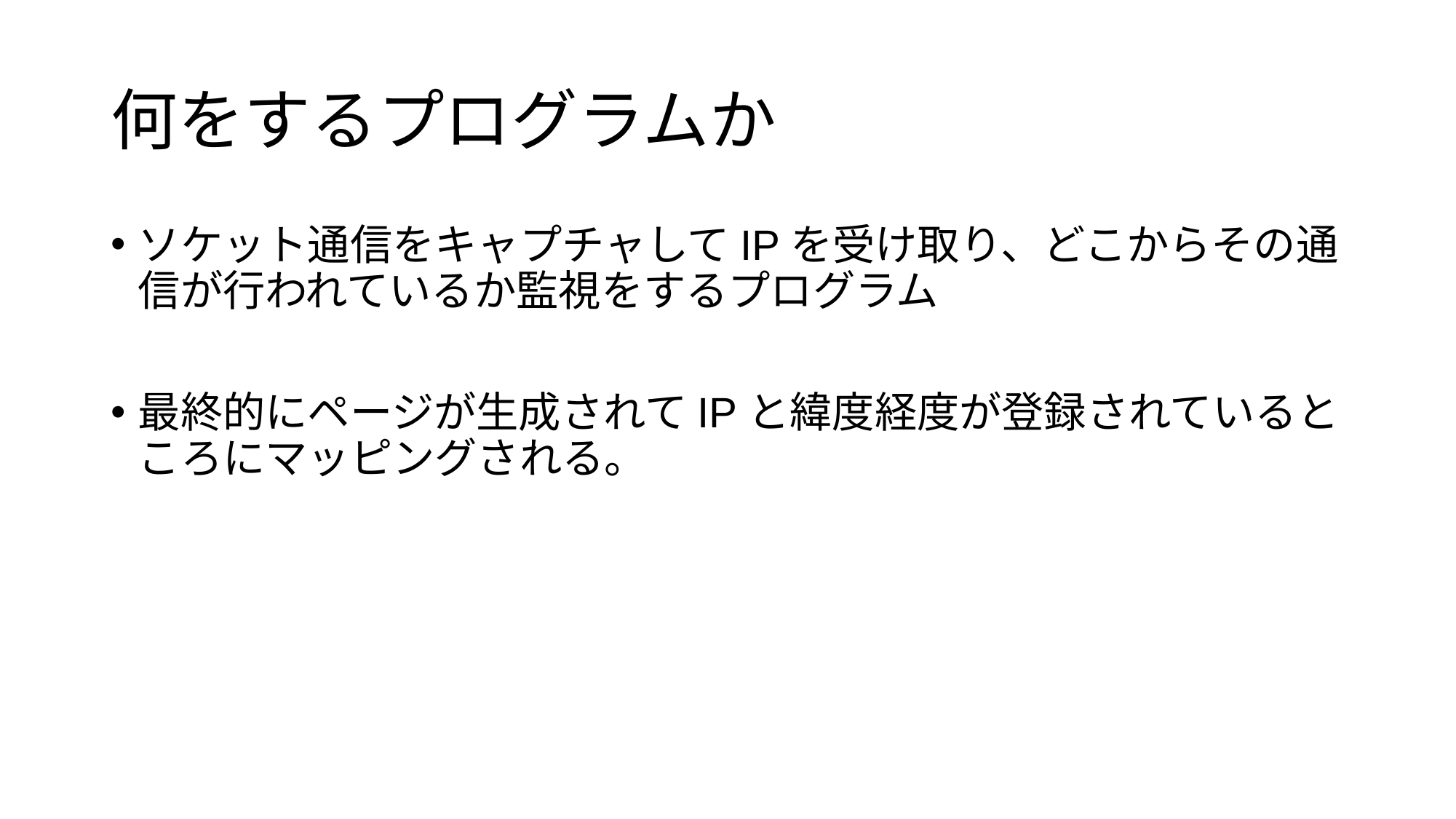

# 何をするプログラムか
ソケット通信をキャプチャしてIPを受け取り、どこからその通信が行われているか監視をするプログラム

最終的にページが生成されてIPと緯度経度が登録されているところにマッピングされる。